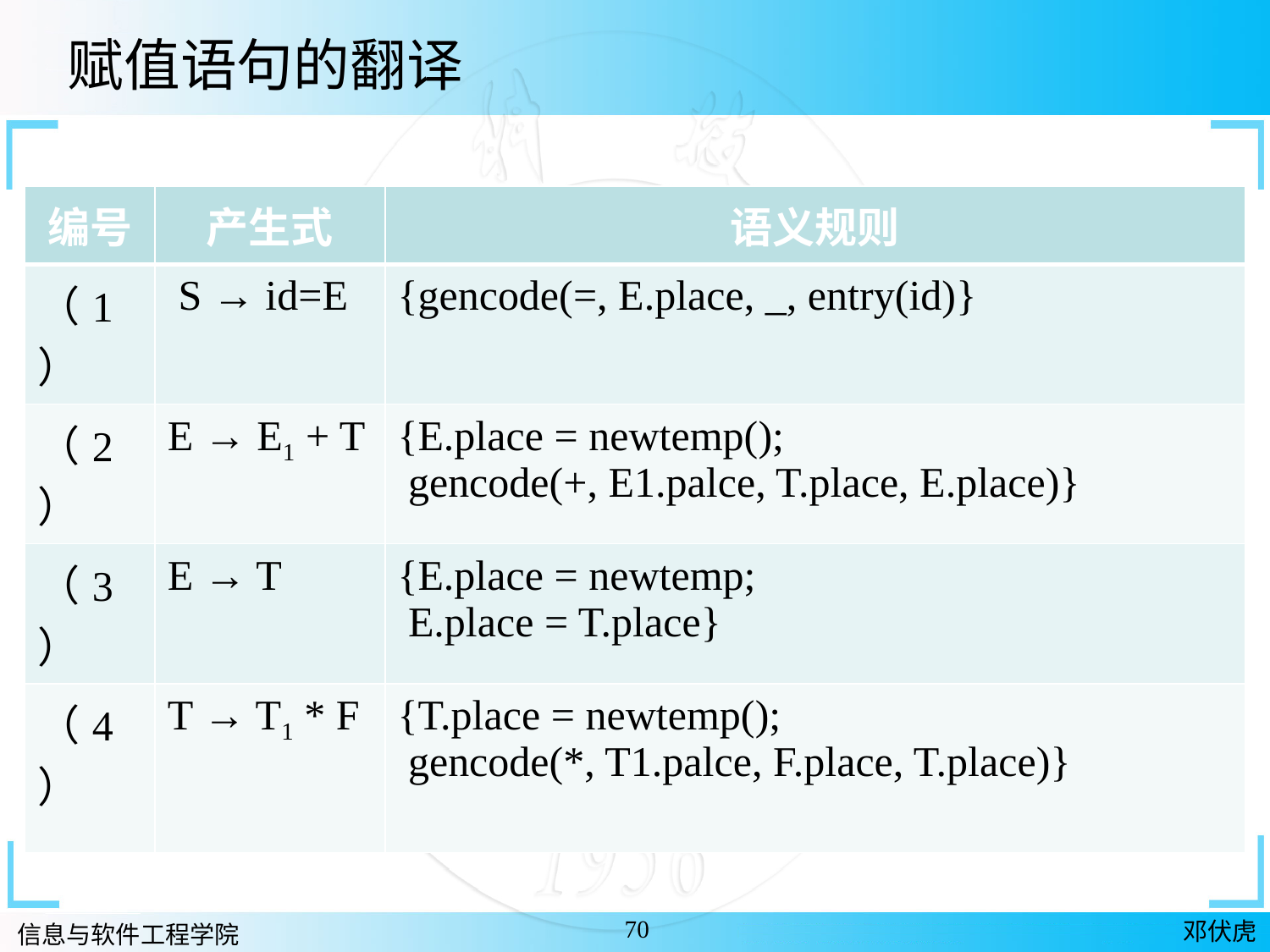

赋值语句的翻译
| 编号 | 产生式 | 语义规则 |
| --- | --- | --- |
| （1） | S → id=E | {gencode(=, E.place, \_, entry(id)} |
| （2） | E → E1 + T | {E.place = newtemp(); gencode(+, E1.palce, T.place, E.place)} |
| （3） | E → T | {E.place = newtemp; E.place = T.place} |
| （4） | T → T1 \* F | {T.place = newtemp(); gencode(\*, T1.palce, F.place, T.place)} |
70
邓伏虎
信息与软件工程学院